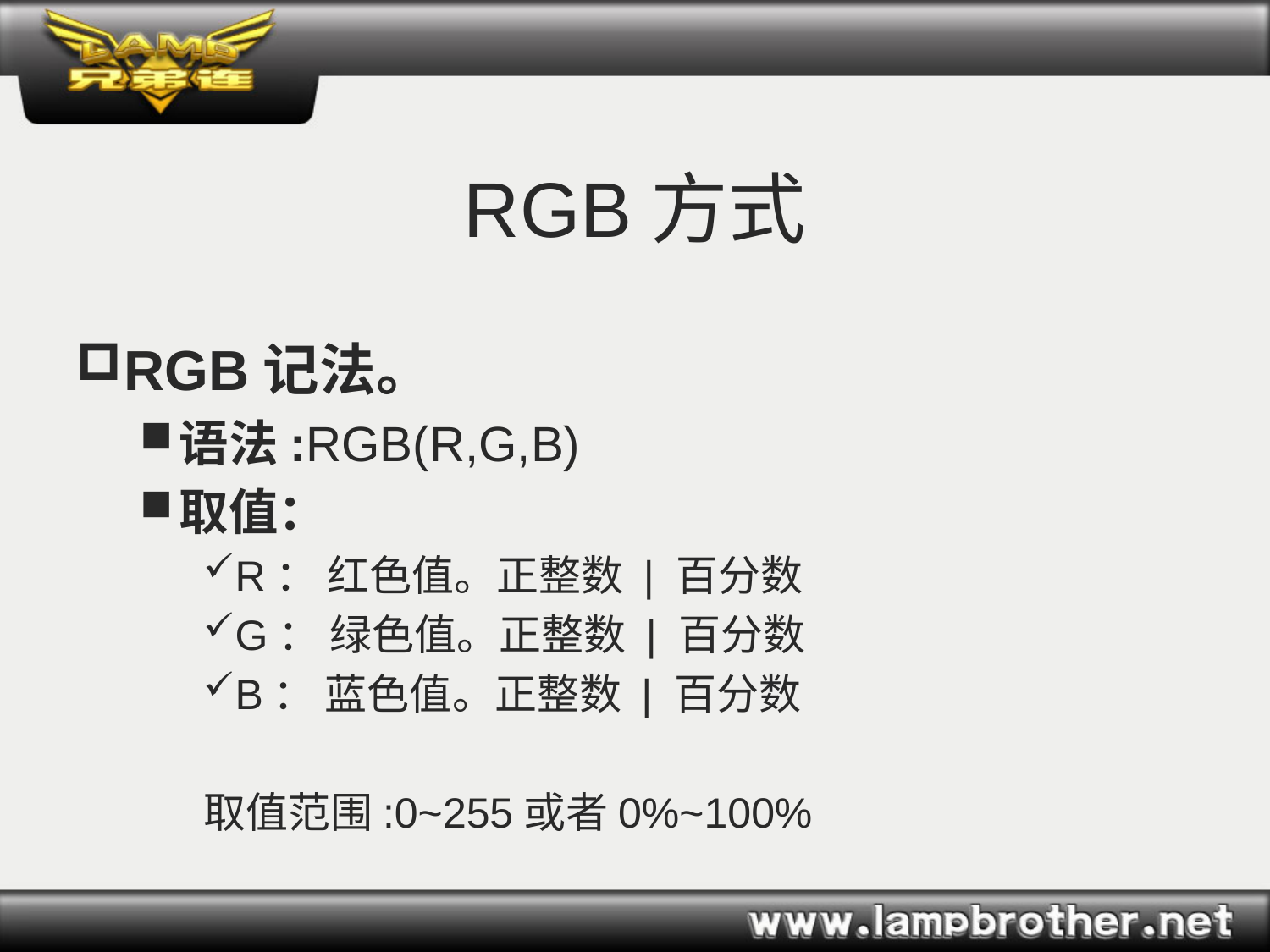

# RGB方式
RGB记法。
语法:RGB(R,G,B)
取值：
R： 红色值。正整数 | 百分数
G： 绿色值。正整数 | 百分数
B： 蓝色值。正整数 | 百分数

取值范围:0~255或者0%~100%